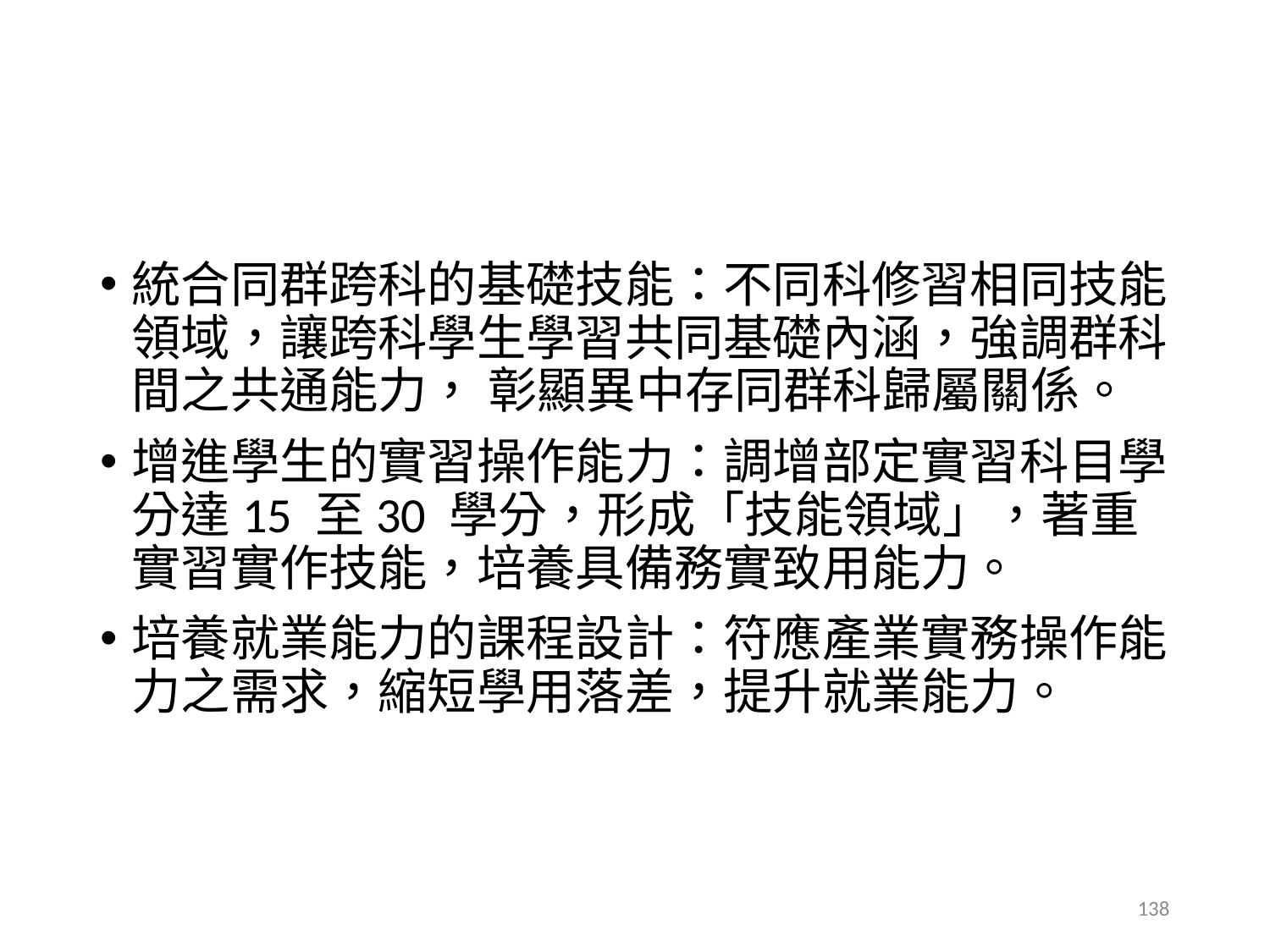

#
統合同群跨科的基礎技能：不同科修習相同技能領域，讓跨科學生學習共同基礎內涵，強調群科間之共通能力， 彰顯異中存同群科歸屬關係。
增進學生的實習操作能力：調增部定實習科目學分達15 至30 學分，形成「技能領域」，著重實習實作技能，培養具備務實致用能力。
培養就業能力的課程設計：符應產業實務操作能力之需求，縮短學用落差，提升就業能力。

138